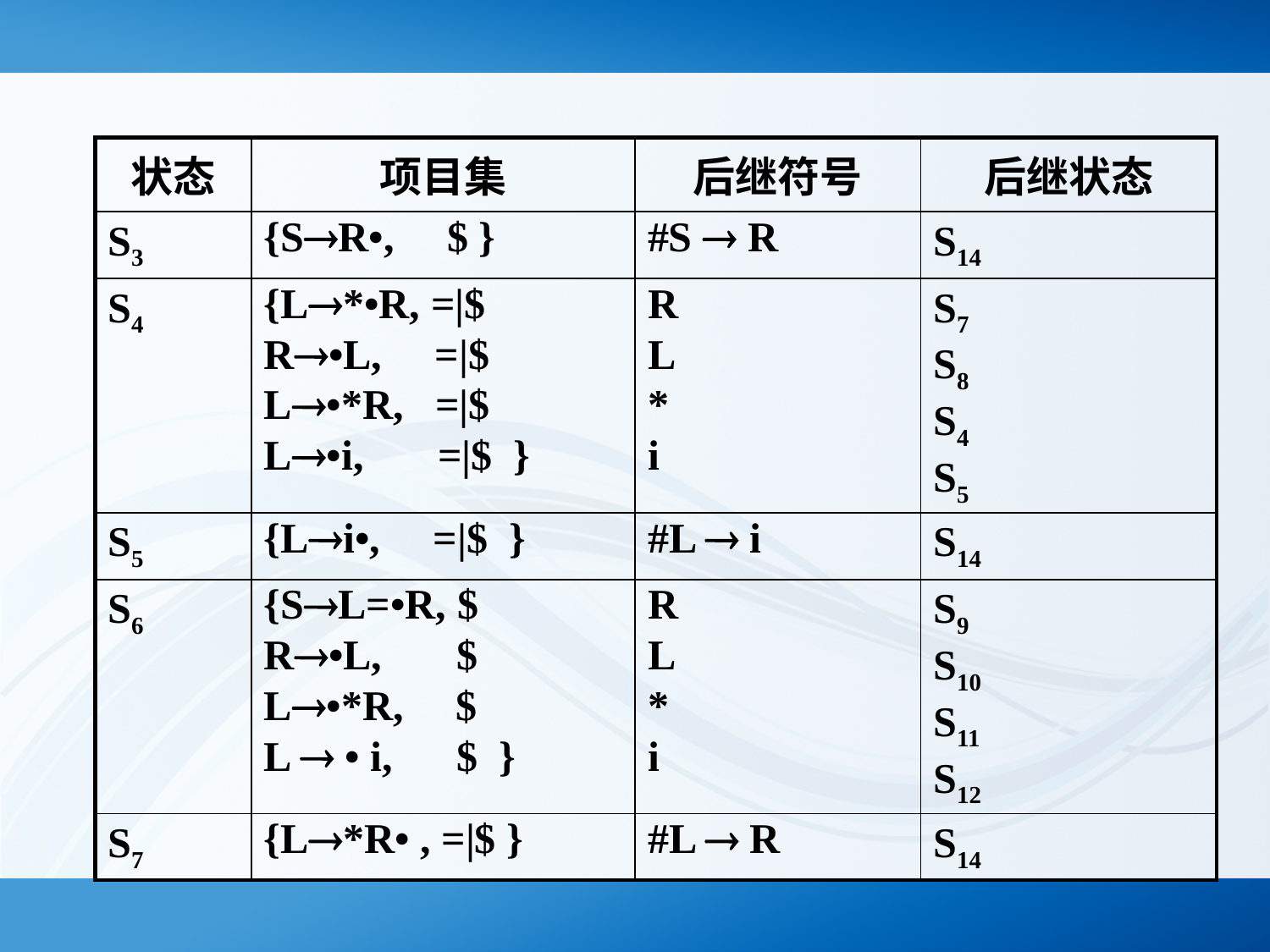

| 状态 | 项目集 | 后继符号 | 后继状态 |
| --- | --- | --- | --- |
| S3 | {S→R•, $ } | #S → R | S14 |
| S4 | {L→\*•R, =|$ R→•L, =|$ L→•\*R, =|$ L→•i, =|$ } | R L \* i | S7 S8 S4 S5 |
| S5 | {L→i•, =|$ } | #L → i | S14 |
| S6 | {S→L=•R, $ R→•L, $ L→•\*R, $ L → • i, $ } | R L \* i | S9 S10 S11 S12 |
| S7 | {L→\*R• , =|$ } | #L → R | S14 |